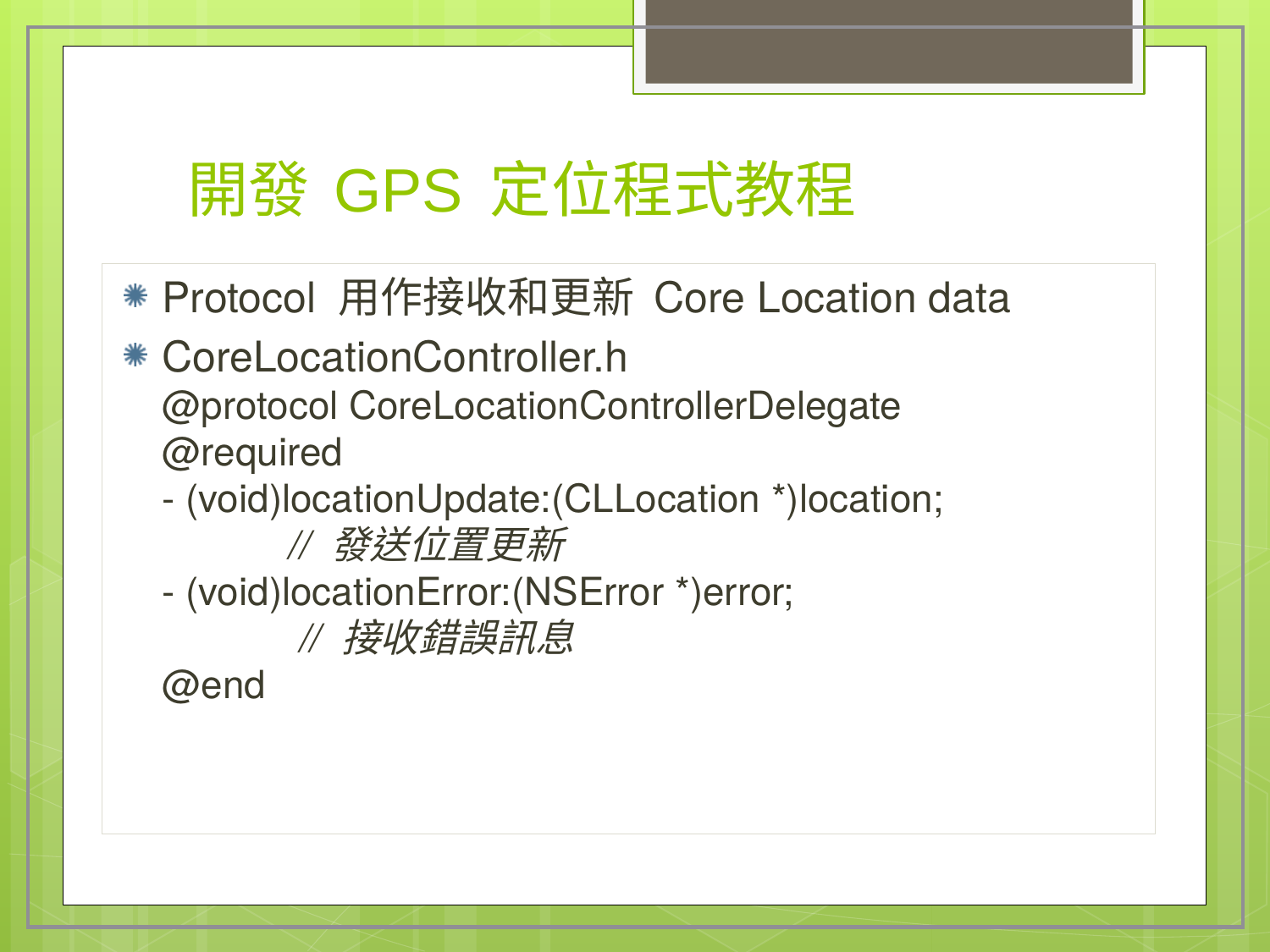

# 開發 GPS 定位程式教程
Protocol 用作接收和更新 Core Location data
CoreLocationController.h
	@protocol CoreLocationControllerDelegate
	@required
	- (void)locationUpdate:(CLLocation *)location;
		// 發送位置更新
	- (void)locationError:(NSError *)error;
		 // 接收錯誤訊息
	@end